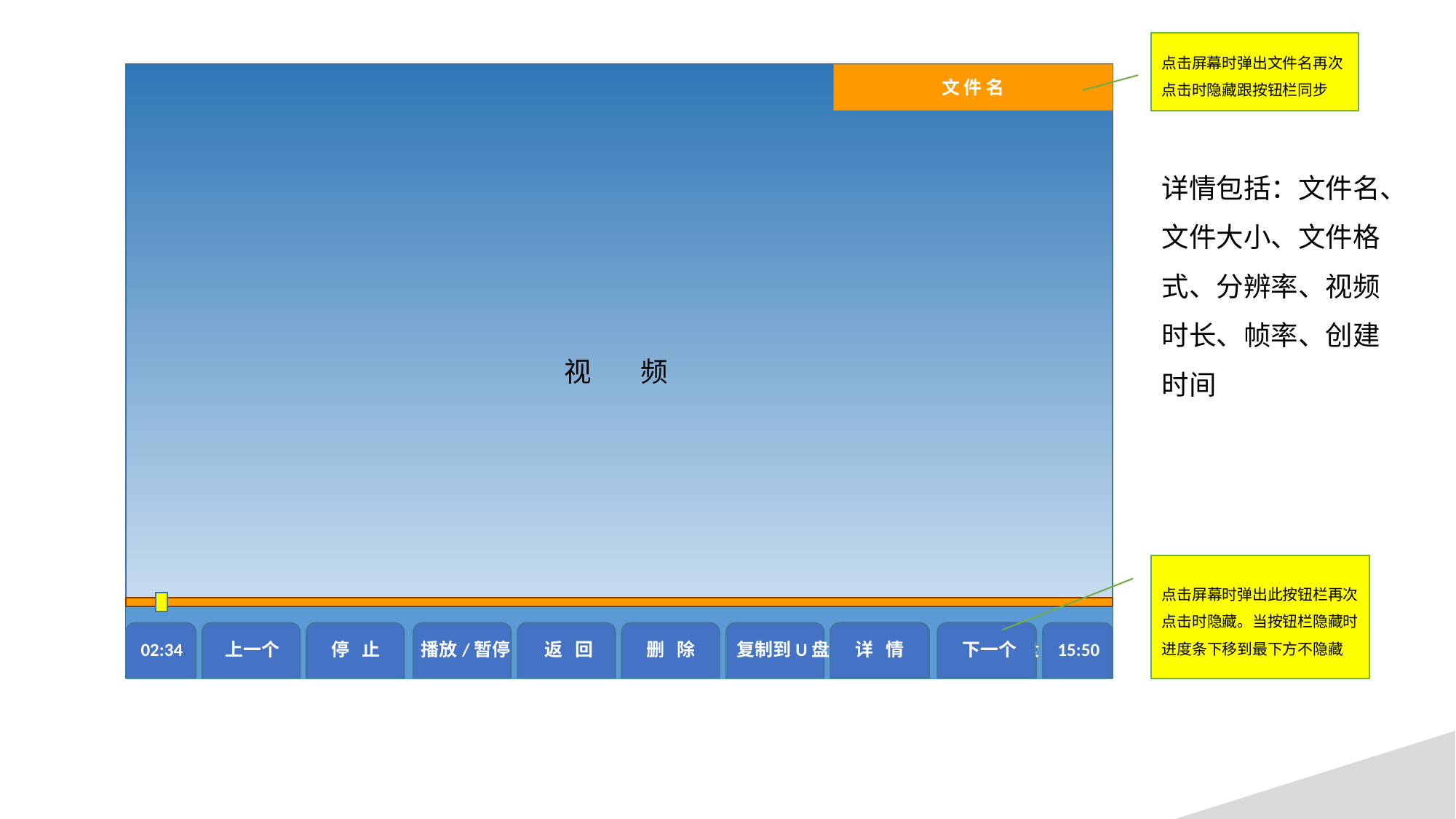

点击屏幕时弹出文件名再次点击时隐藏跟按钮栏同步

文 件 名
详情包括：文件名、文件大小、文件格式、分辨率、视频时长、帧率、创建时间
视        频
点击屏幕时弹出此按钮栏再次点击时隐藏。当按钮栏隐藏时进度条下移到最下方不隐藏

02:34

上一个

停   止

播放/暂停

返   回

删   除

复制到U盘

详   情
删   除

复制到U盘
下一个

15:50